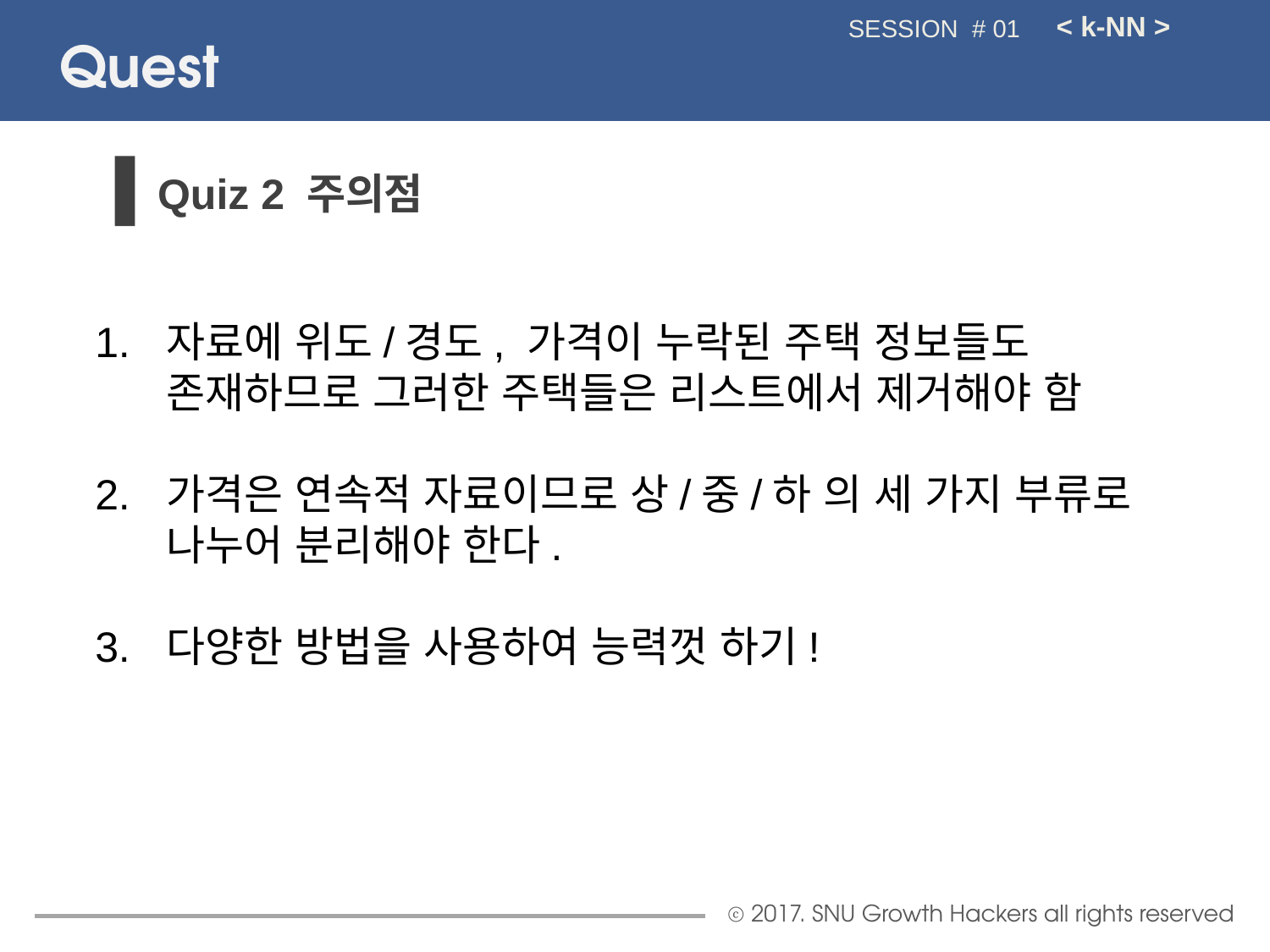

< k-NN >
SESSION  # 01
Quest

Quiz 2 주의점
자료에 위도/경도, 가격이 누락된 주택 정보들도 존재하므로 그러한 주택들은 리스트에서 제거해야 함

가격은 연속적 자료이므로 상/중/하 의 세 가지 부류로 나누어 분리해야 한다.

다양한 방법을 사용하여 능력껏 하기!
ⓒ 2017. SNU Growth Hackers all rights reserved